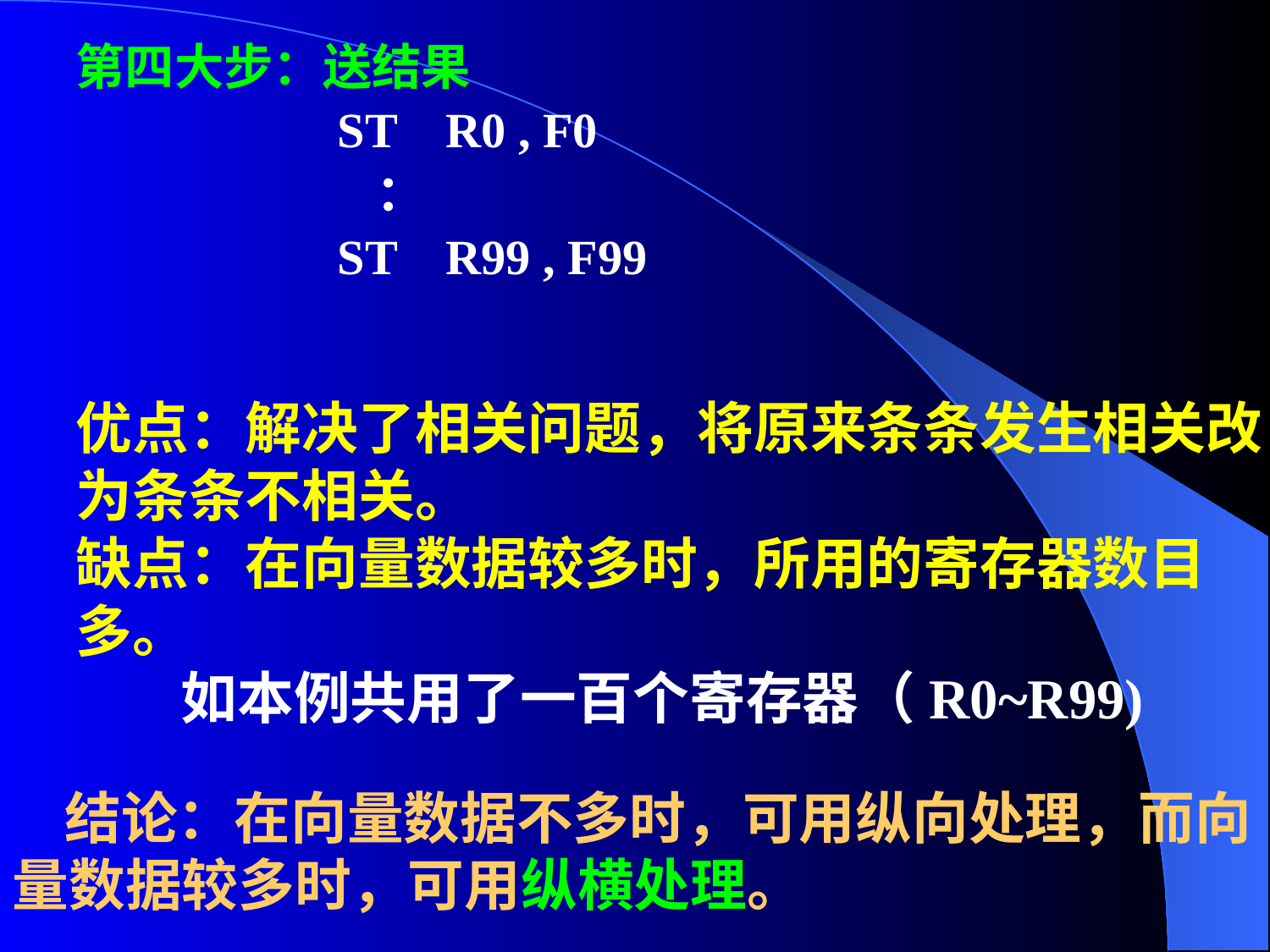

第四大步：送结果
      ST    R0 , F0
         ：
      ST    R99 , F99
优点：解决了相关问题，将原来条条发生相关改为条条不相关。
缺点：在向量数据较多时，所用的寄存器数目多。
            如本例共用了一百个寄存器（R0~R99)
   结论：在向量数据不多时，可用纵向处理，而向量数据较多时，可用纵横处理。
24